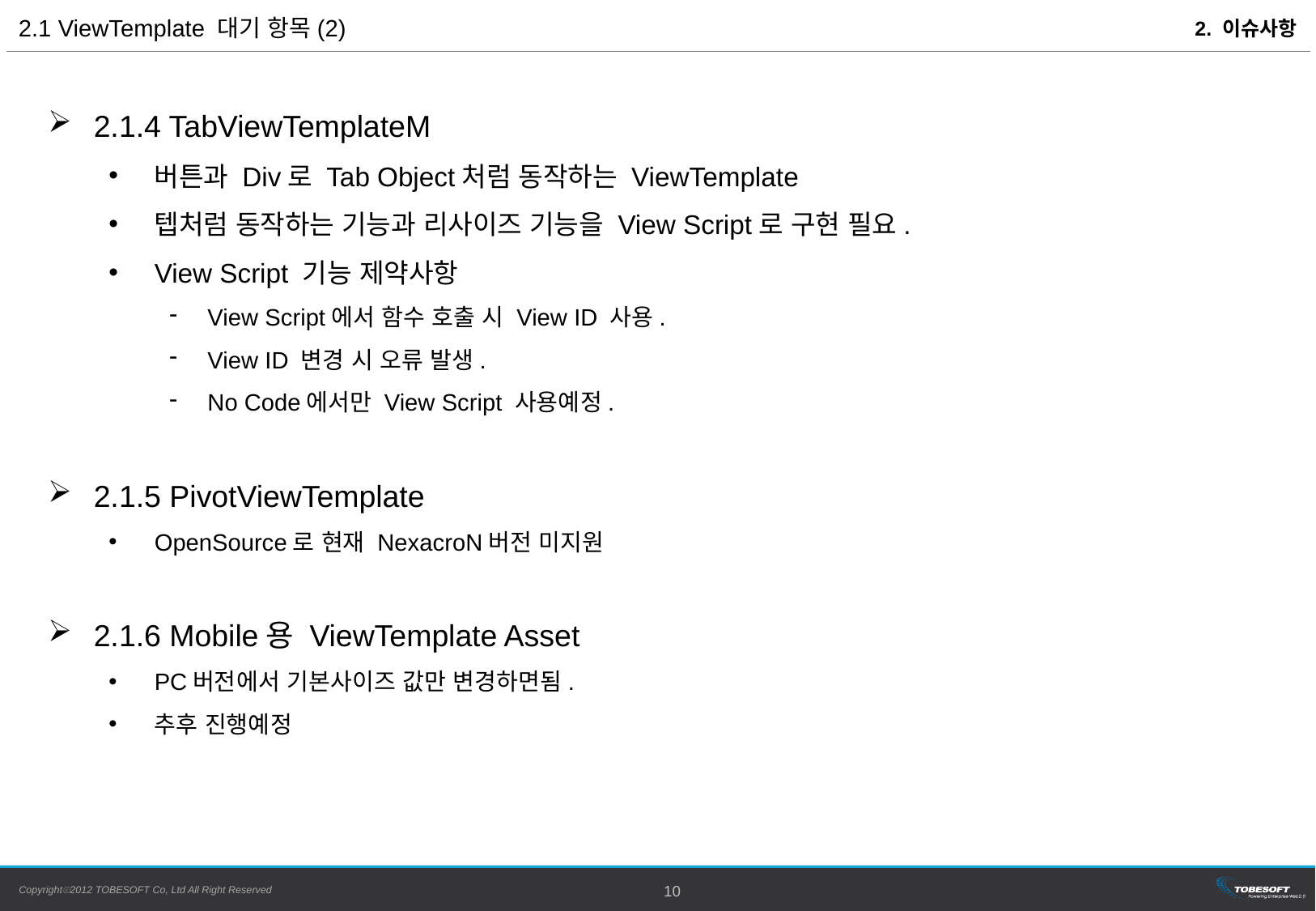

2.1 ViewTemplate 대기 항목(2)
2. 이슈사항
2.1.4 TabViewTemplateM
버튼과 Div로 Tab Object처럼 동작하는 ViewTemplate
텝처럼 동작하는 기능과 리사이즈 기능을 View Script로 구현 필요.
View Script 기능 제약사항
View Script에서 함수 호출 시 View ID 사용.
View ID 변경 시 오류 발생.
No Code에서만 View Script 사용예정.

2.1.5 PivotViewTemplate
OpenSource로 현재 NexacroN버전 미지원

2.1.6 Mobile용 ViewTemplate Asset
PC버전에서 기본사이즈 값만 변경하면됨.
추후 진행예정